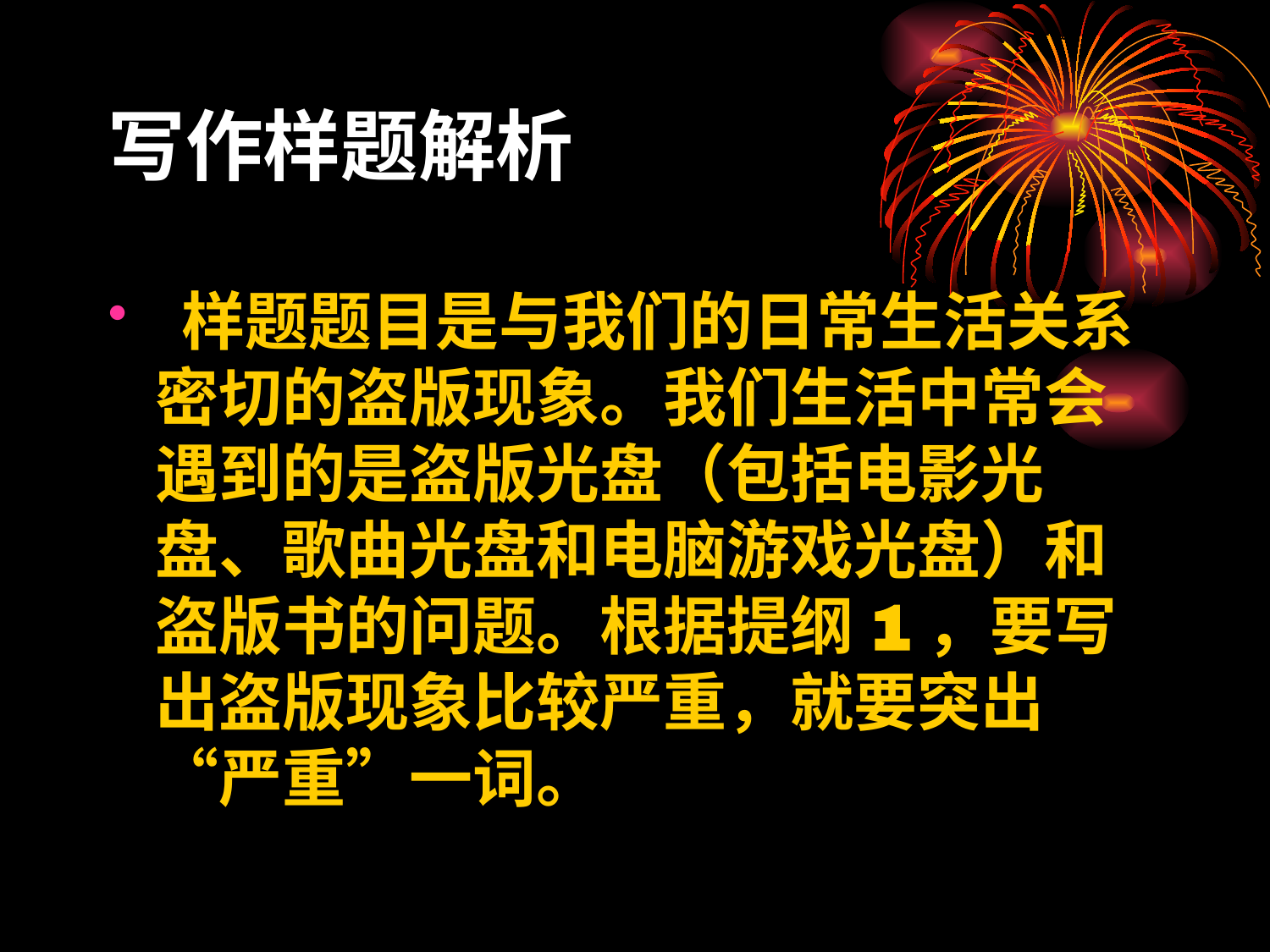

# 写作样题解析
 样题题目是与我们的日常生活关系密切的盗版现象。我们生活中常会遇到的是盗版光盘（包括电影光盘、歌曲光盘和电脑游戏光盘）和盗版书的问题。根据提纲1，要写出盗版现象比较严重，就要突出“严重”一词。